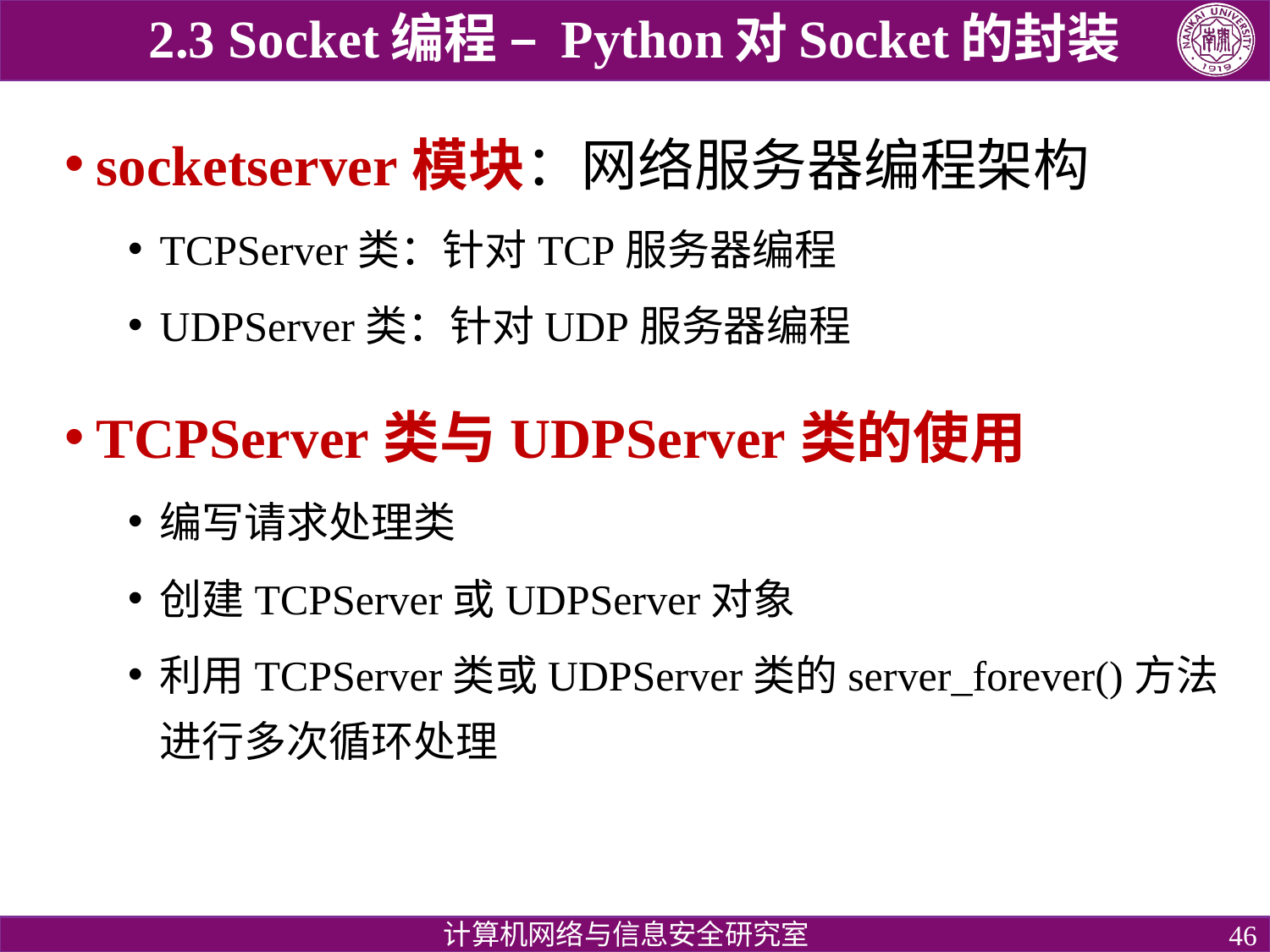

2.3 Socket编程 – Python对Socket的封装
socketserver模块：网络服务器编程架构
TCPServer类：针对TCP服务器编程
UDPServer类：针对UDP服务器编程
TCPServer类与UDPServer类的使用
编写请求处理类
创建TCPServer或UDPServer对象
利用TCPServer类或UDPServer类的server_forever()方法进行多次循环处理